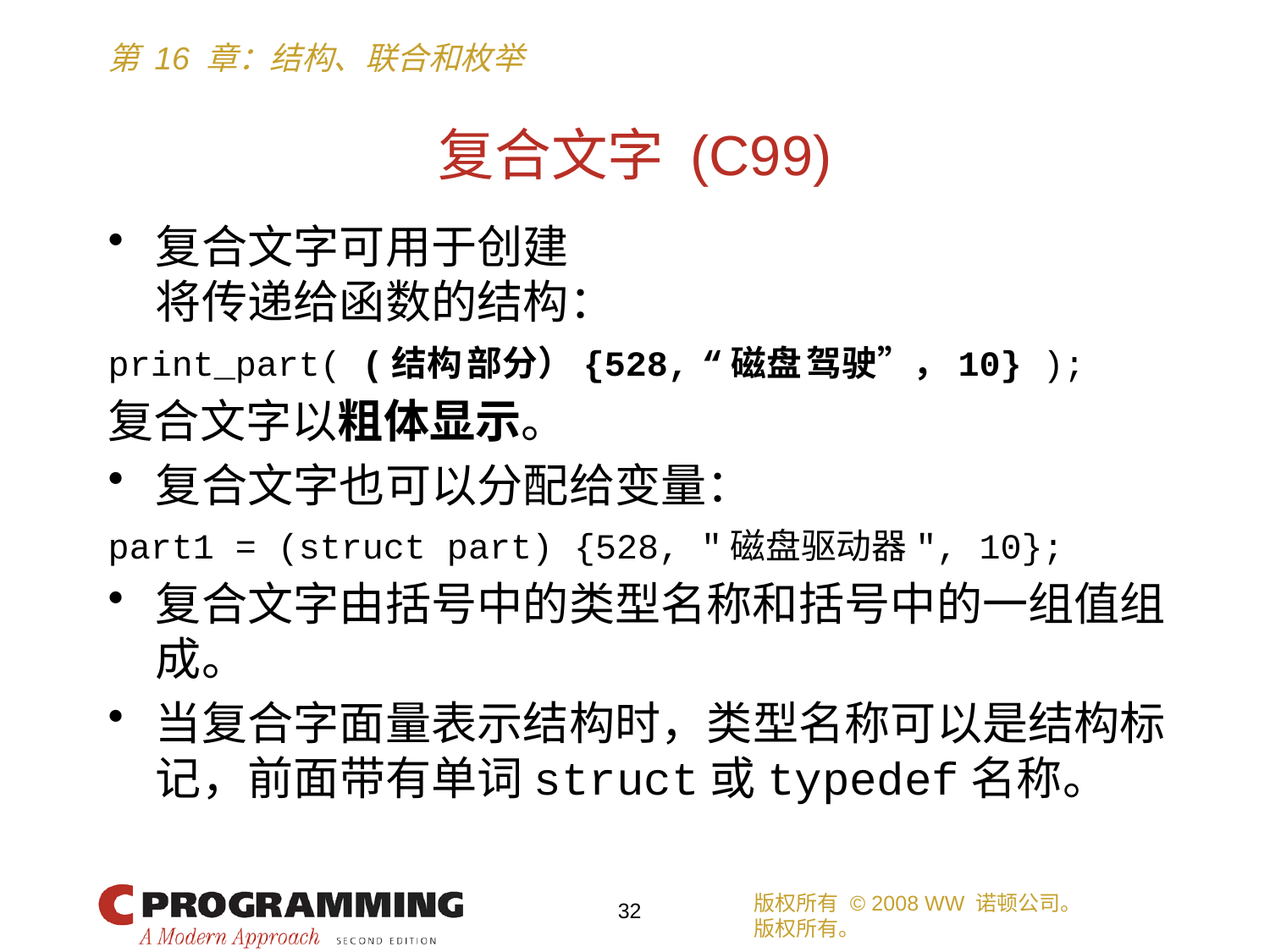

# 复合文字 (C99)
复合文字可用于创建
将传递给函数的结构：
print_part( (结构 部分） {528, “磁盘 驾驶”， 10} );
复合文字以粗体显示。
复合文字也可以分配给变量：
part1 = (struct part) {528, "磁盘驱动器", 10};
复合文字由括号中的类型名称和括号中的一组值组成。
当复合字面量表示结构时，类型名称可以是结构标记，前面带有单词struct或typedef名称。

版权所有 © 2008 WW 诺顿公司。
版权所有。
32